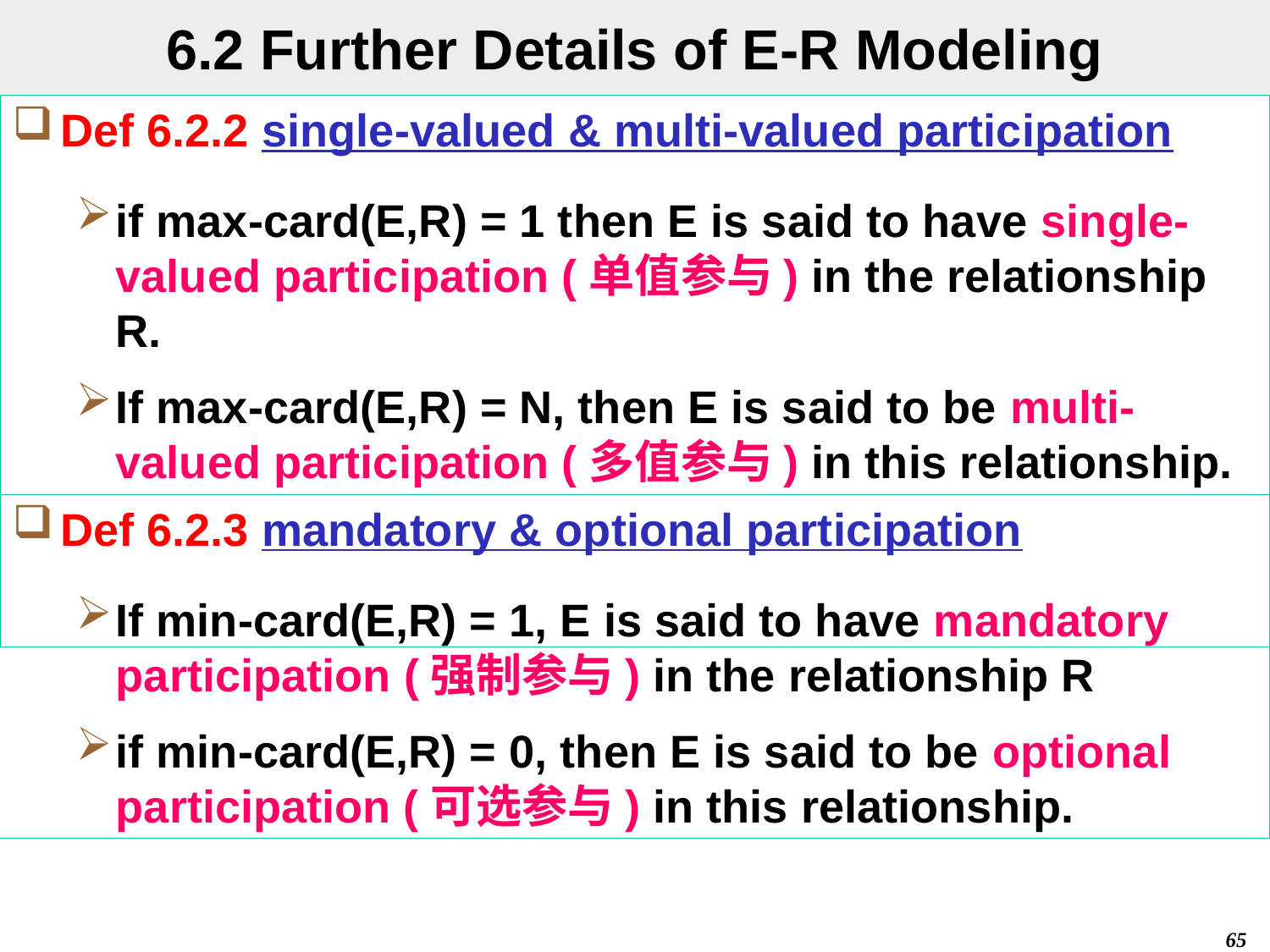

# 6.2 Further Details of E-R Modeling
Def 6.2.2 single-valued & multi-valued participation
if max-card(E,R) = 1 then E is said to have single-valued participation (单值参与) in the relationship R.
If max-card(E,R) = N, then E is said to be multi-valued participation (多值参与) in this relationship.
Def 6.2.3 mandatory & optional participation
If min-card(E,R) = 1, E is said to have mandatory participation (强制参与) in the relationship R
if min-card(E,R) = 0, then E is said to be optional participation (可选参与) in this relationship.

65